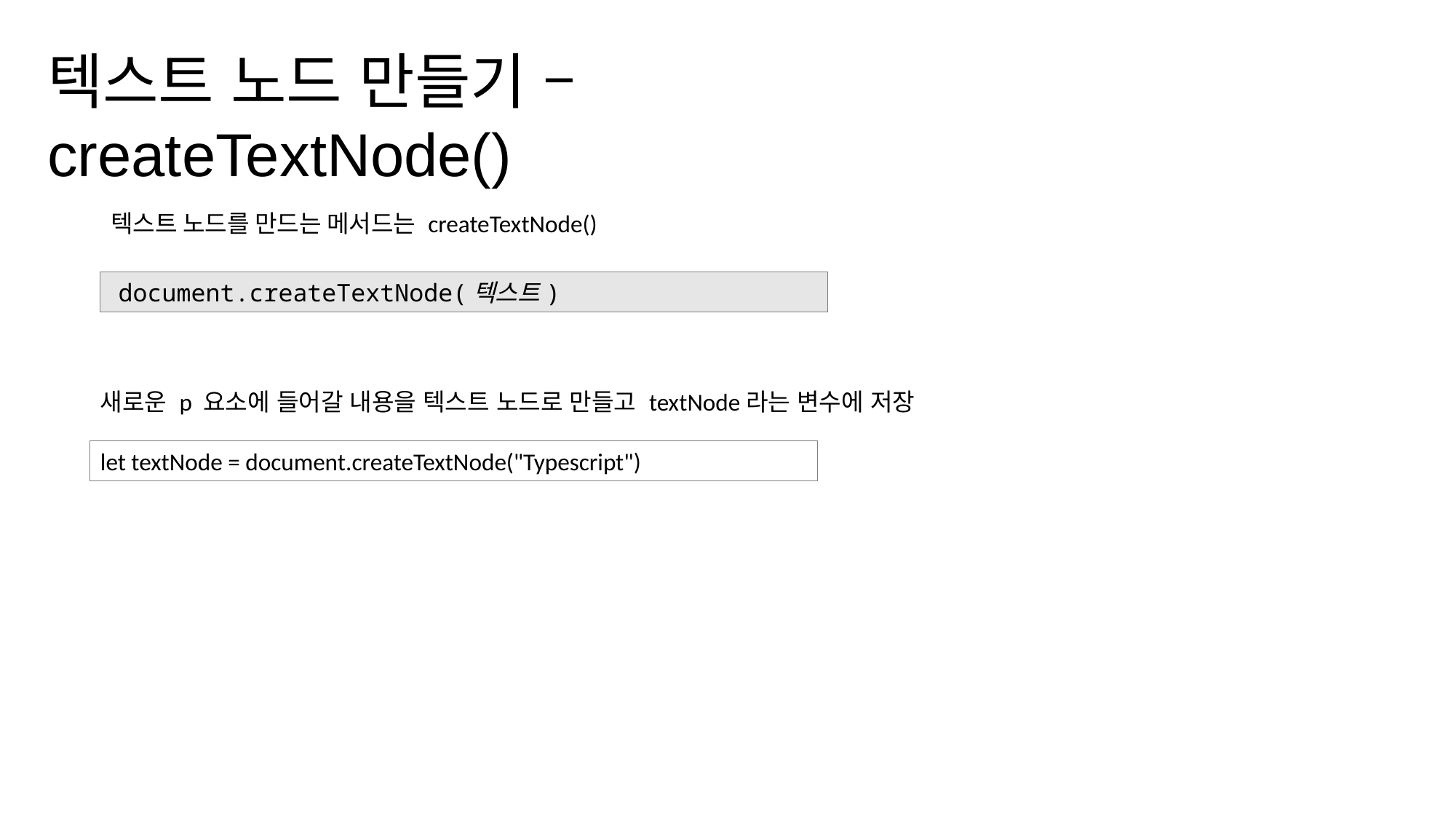

텍스트 노드 만들기 – createTextNode()
텍스트 노드를 만드는 메서드는 createTextNode()
document.createTextNode(텍스트)
새로운 p 요소에 들어갈 내용을 텍스트 노드로 만들고 textNode라는 변수에 저장
let textNode = document.createTextNode("Typescript")